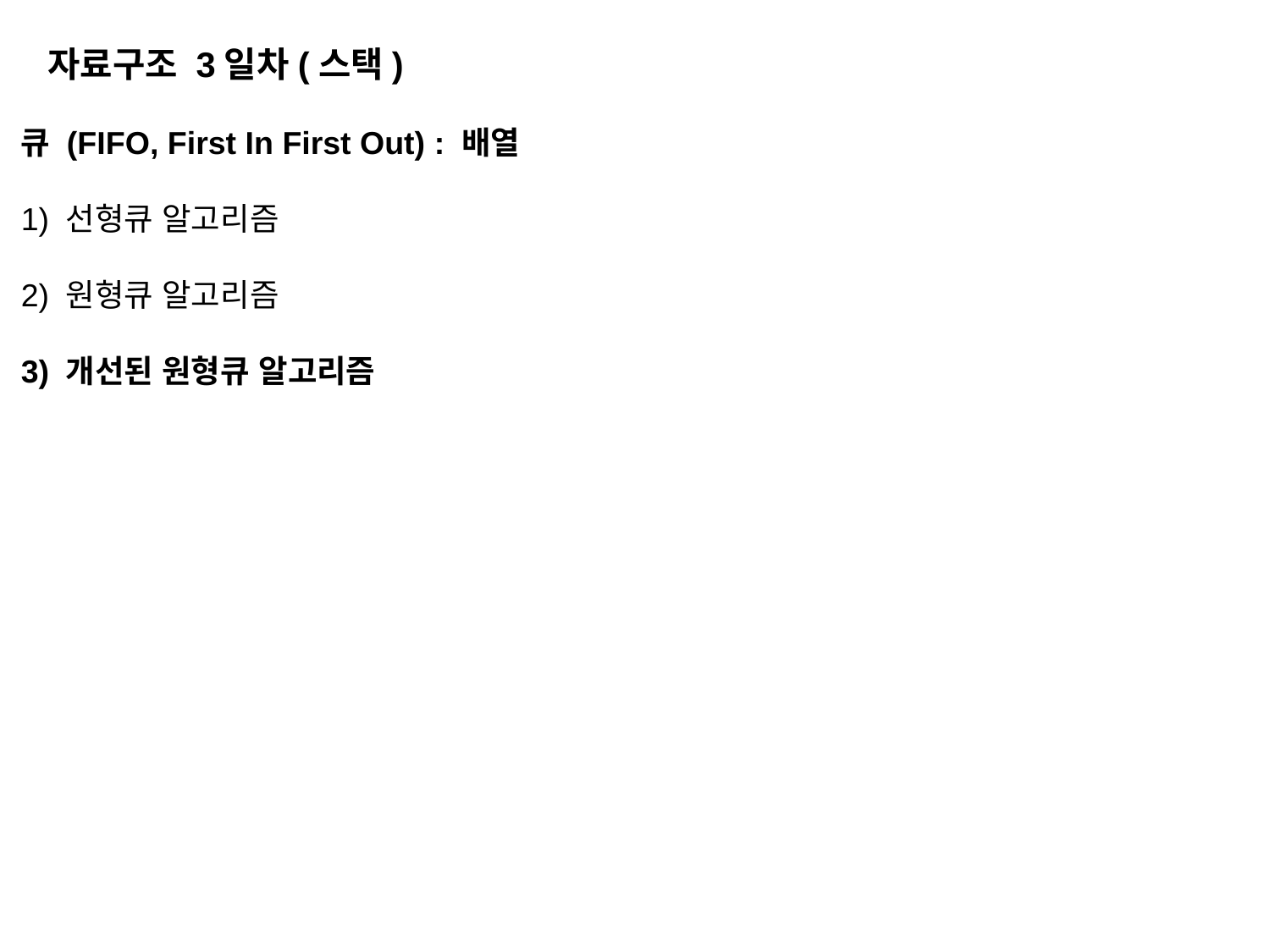

자료구조 3일차(스택)
큐 (FIFO, First In First Out) : 배열

1) 선형큐 알고리즘

2) 원형큐 알고리즘

3) 개선된 원형큐 알고리즘